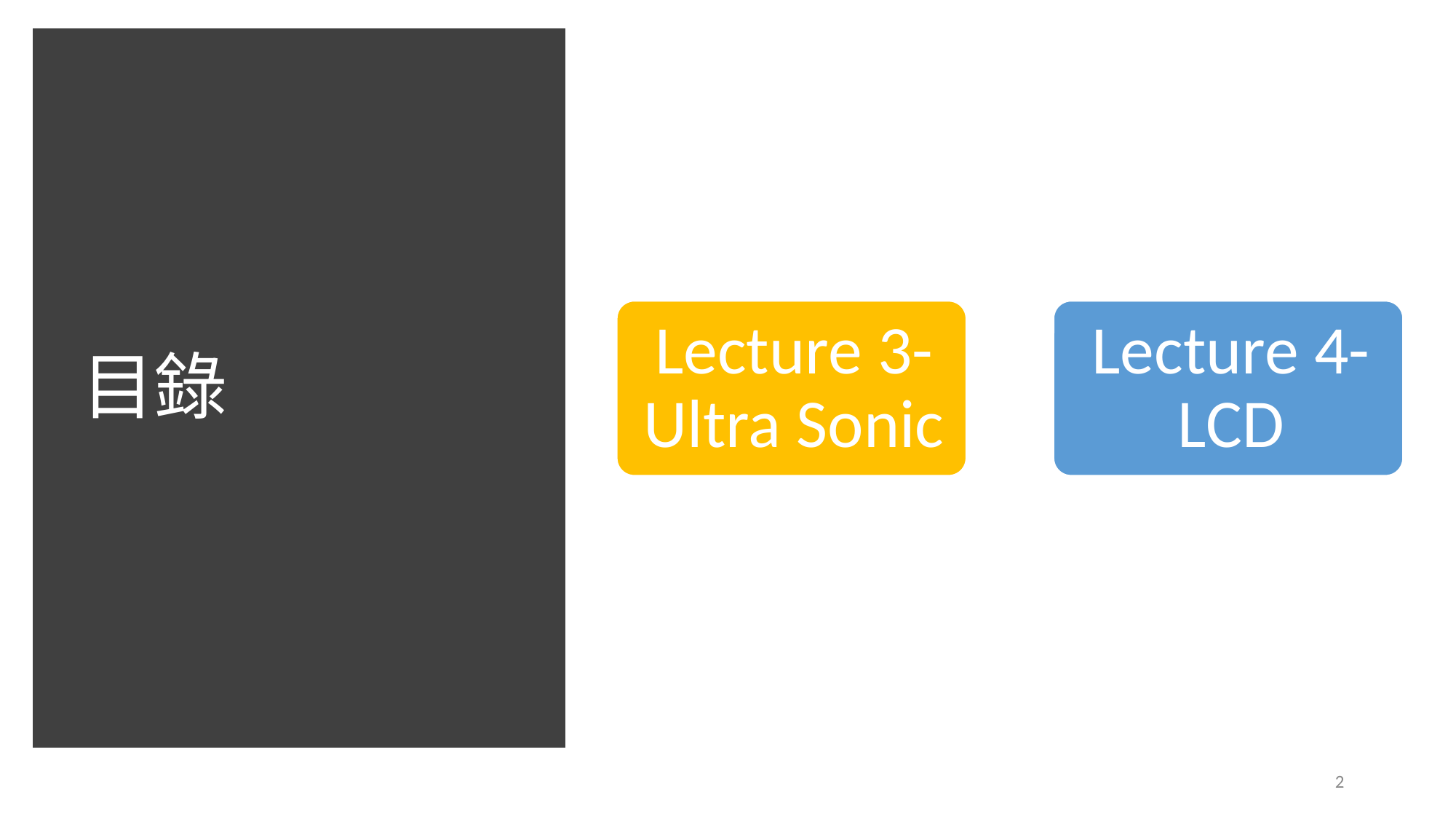

Lecture 3-Ultra Sonic
Lecture 4-LCD
# 目錄
2